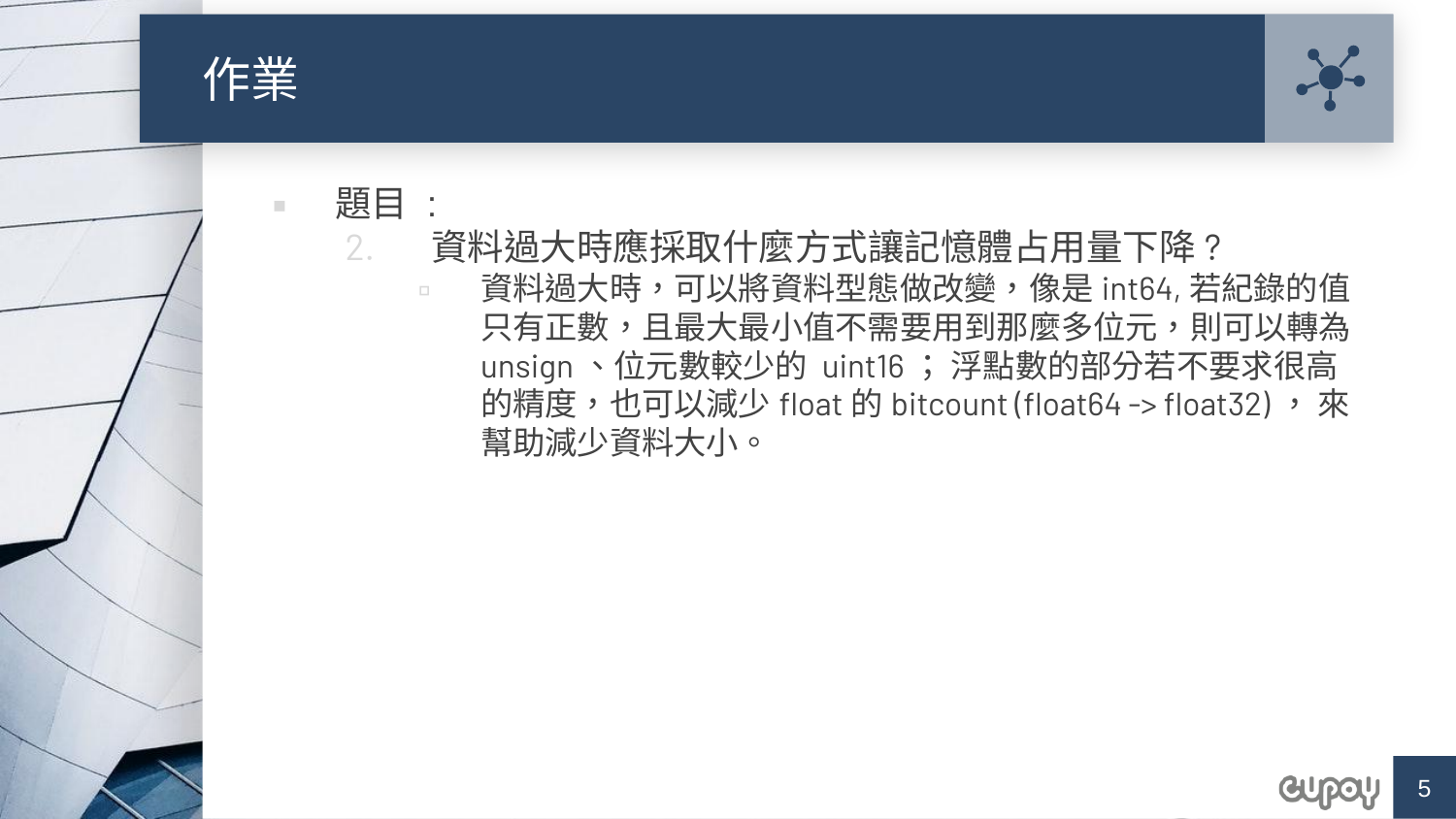

# 作業

題目 :
  資料過大時應採取什麼方式讓記憶體占用量下降?
資料過大時，可以將資料型態做改變，像是int64,若紀錄的值只有正數，且最大最小值不需要用到那麼多位元，則可以轉為unsign、位元數較少的 uint16； 浮點數的部分若不要求很高的精度，也可以減少float的bitcount (float64 -> float32)， 來幫助減少資料大小。
5